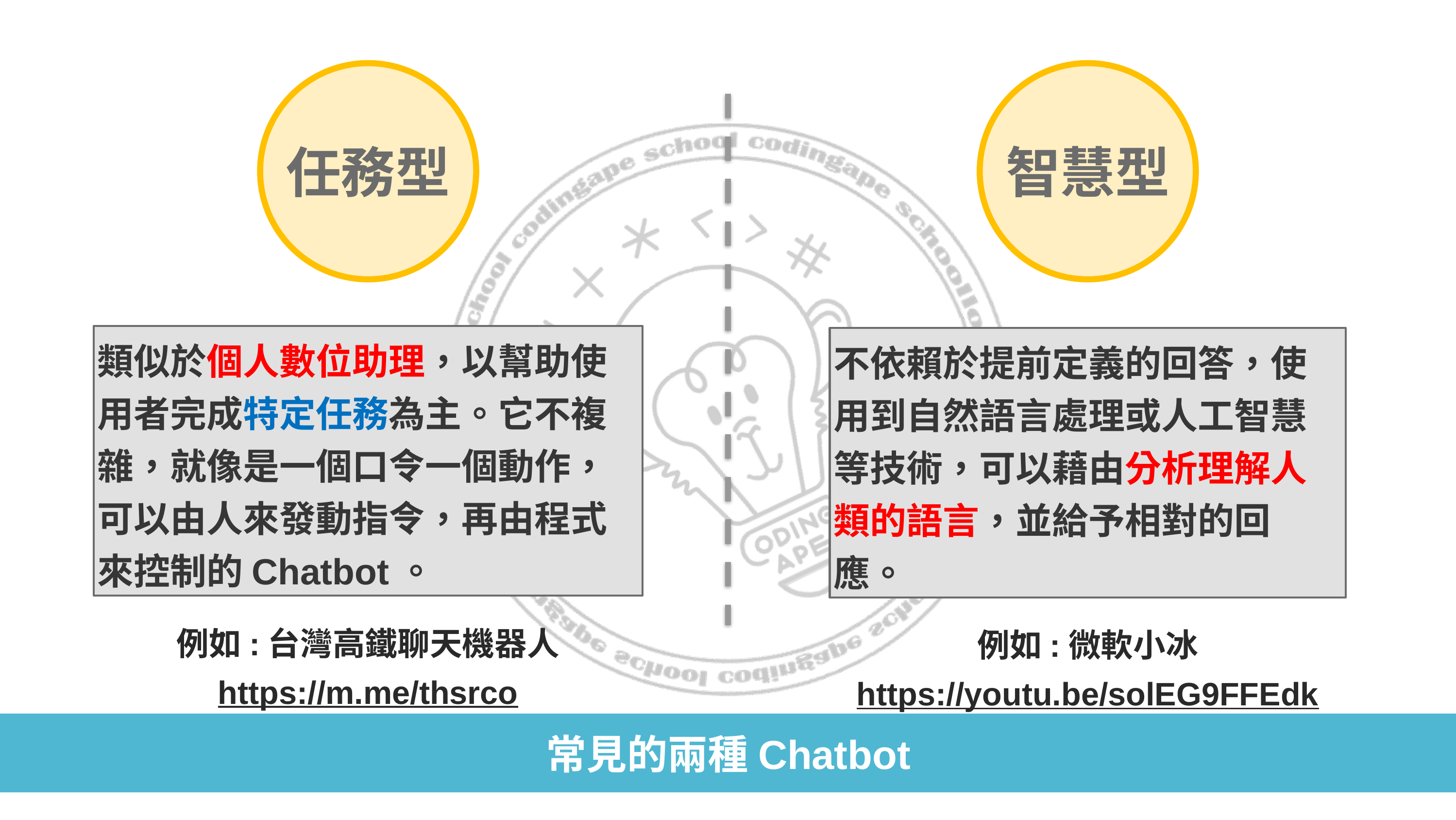

任務型

智慧型
類似於個人數位助理，以幫助使用者完成特定任務為主。它不複雜，就像是一個口令一個動作，可以由人來發動指令，再由程式來控制的Chatbot。
不依賴於提前定義的回答，使用到自然語言處理或人工智慧等技術，可以藉由分析理解人類的語言，並給予相對的回應。
例如:台灣高鐵聊天機器人
https://m.me/thsrco

例如:微軟小冰
https://youtu.be/solEG9FFEdk

常見的兩種Chatbot